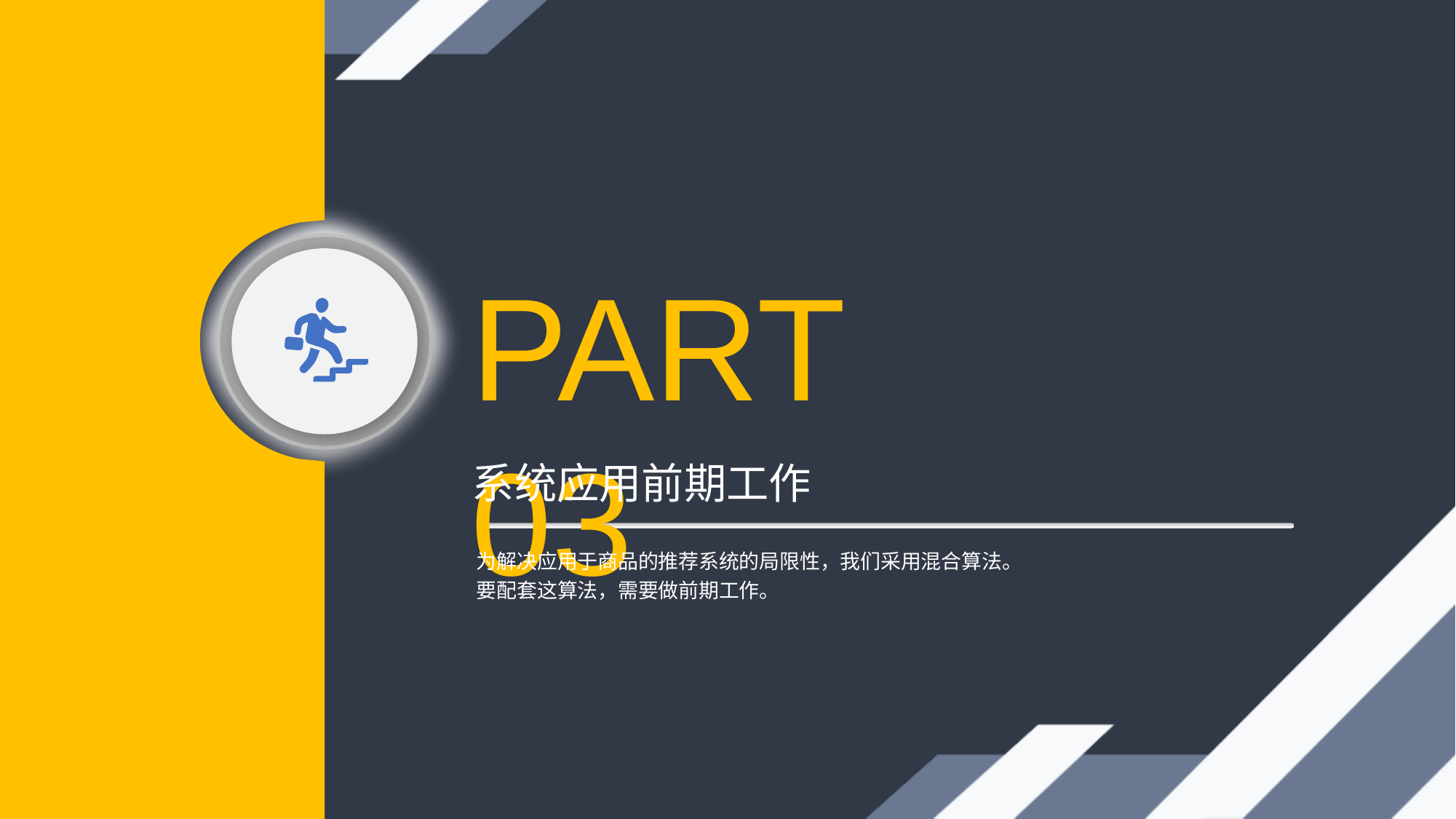

PART 03

系统应用前期工作

为解决应用于商品的推荐系统的局限性，我们采用混合算法。
要配套这算法，需要做前期工作。